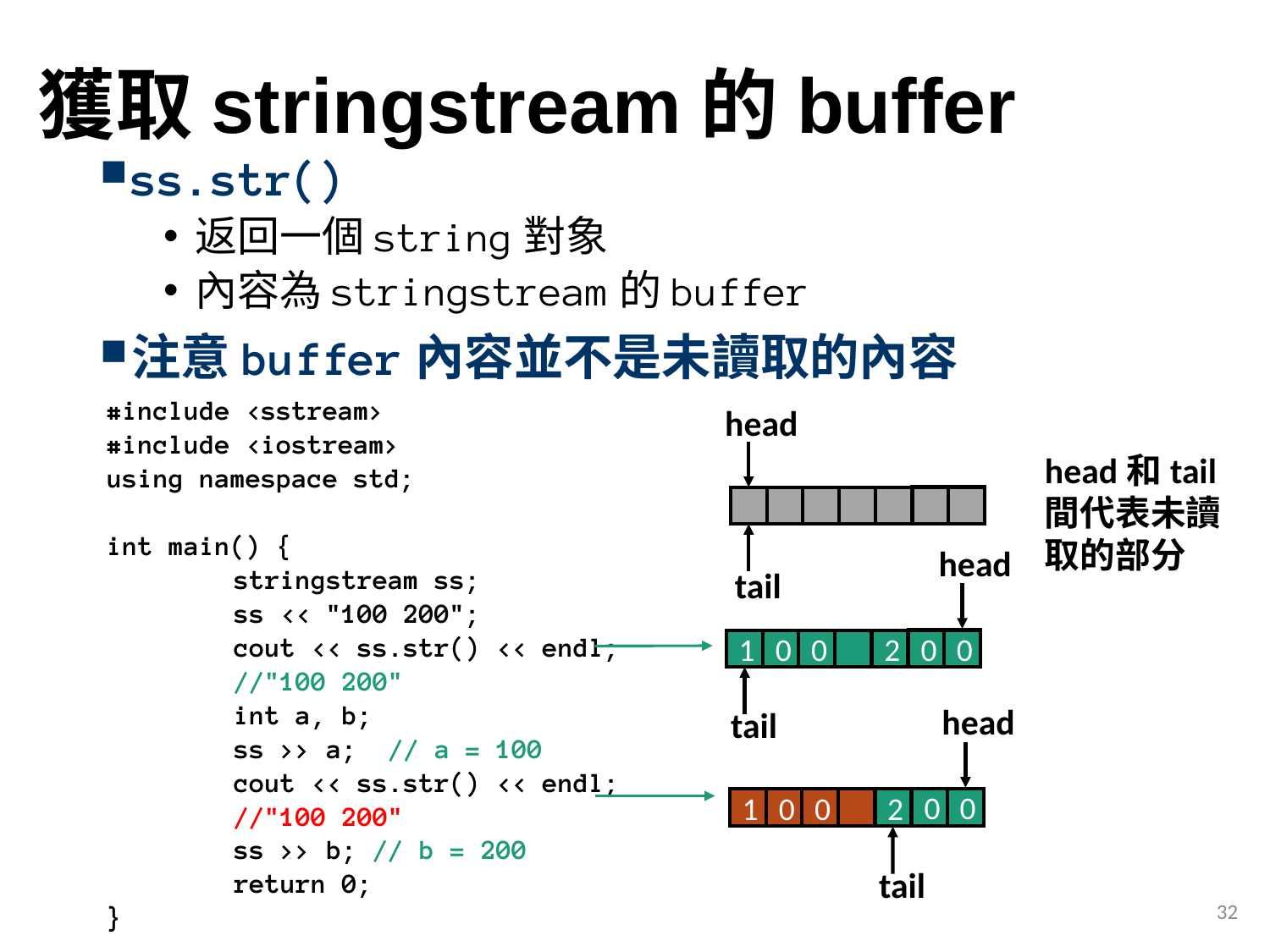

# 獲取stringstream的buffer
ss.str()
返回一個string對象
內容為stringstream的buffer
注意buffer內容並不是未讀取的內容

#include <sstream>
#include <iostream>
using namespace std;

int main() {
	stringstream ss;
	ss << "100 200";
	cout << ss.str() << endl;
	//"100 200"
	int a, b;
	ss >> a;  // a = 100
	cout << ss.str() << endl;
	//"100 200"
	ss >> b; // b = 200
	return 0;
}
head

tail
head和tail間代表未讀取的部分
head
0
0
1
0
0

2
tail
head
0
0
1
0
0

2
tail
32